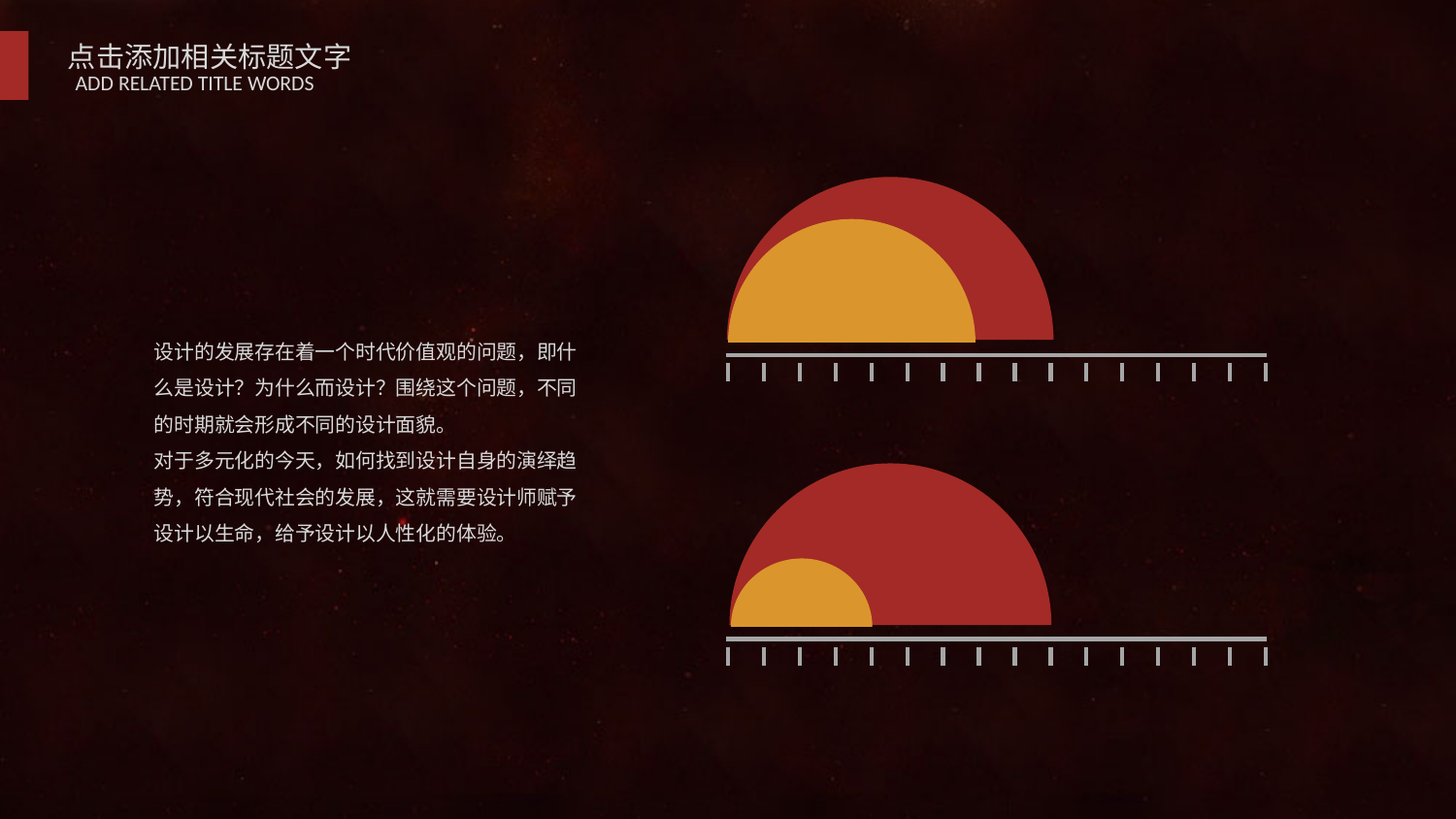

设计的发展存在着一个时代价值观的问题，即什么是设计？为什么而设计？围绕这个问题，不同的时期就会形成不同的设计面貌。
对于多元化的今天，如何找到设计自身的演绎趋势，符合现代社会的发展，这就需要设计师赋予设计以生命，给予设计以人性化的体验。